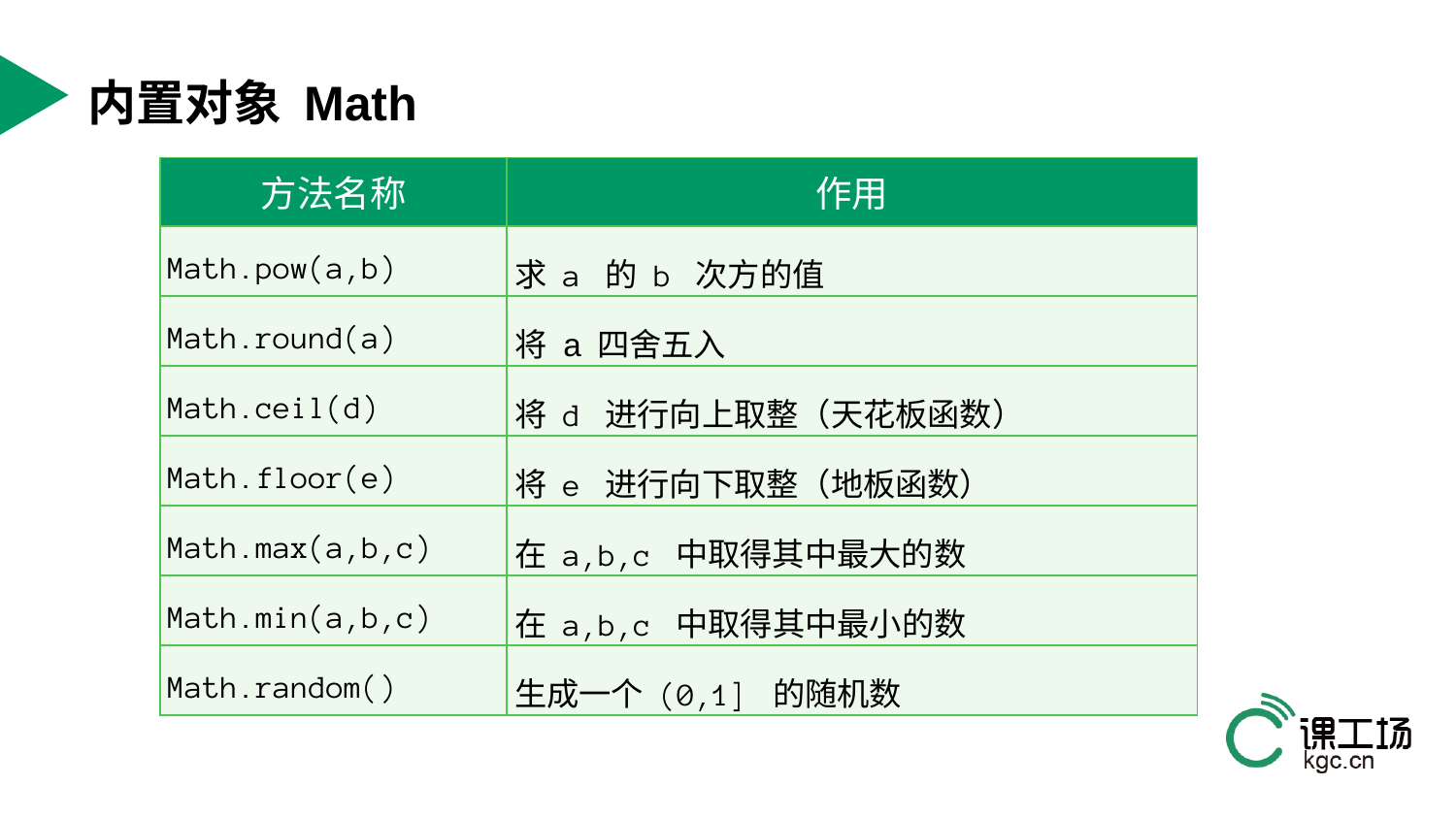

# 内置对象 Math
| 方法名称 | 作用 |
| --- | --- |
| Math.pow(a,b) | 求 a 的 b 次方的值 |
| Math.round(a) | 将 a 四舍五入 |
| Math.ceil(d) | 将 d 进行向上取整（天花板函数） |
| Math.floor(e) | 将 e 进行向下取整（地板函数） |
| Math.max(a,b,c) | 在 a,b,c 中取得其中最大的数 |
| Math.min(a,b,c) | 在 a,b,c 中取得其中最小的数 |
| Math.random() | 生成一个 (0,1] 的随机数 |